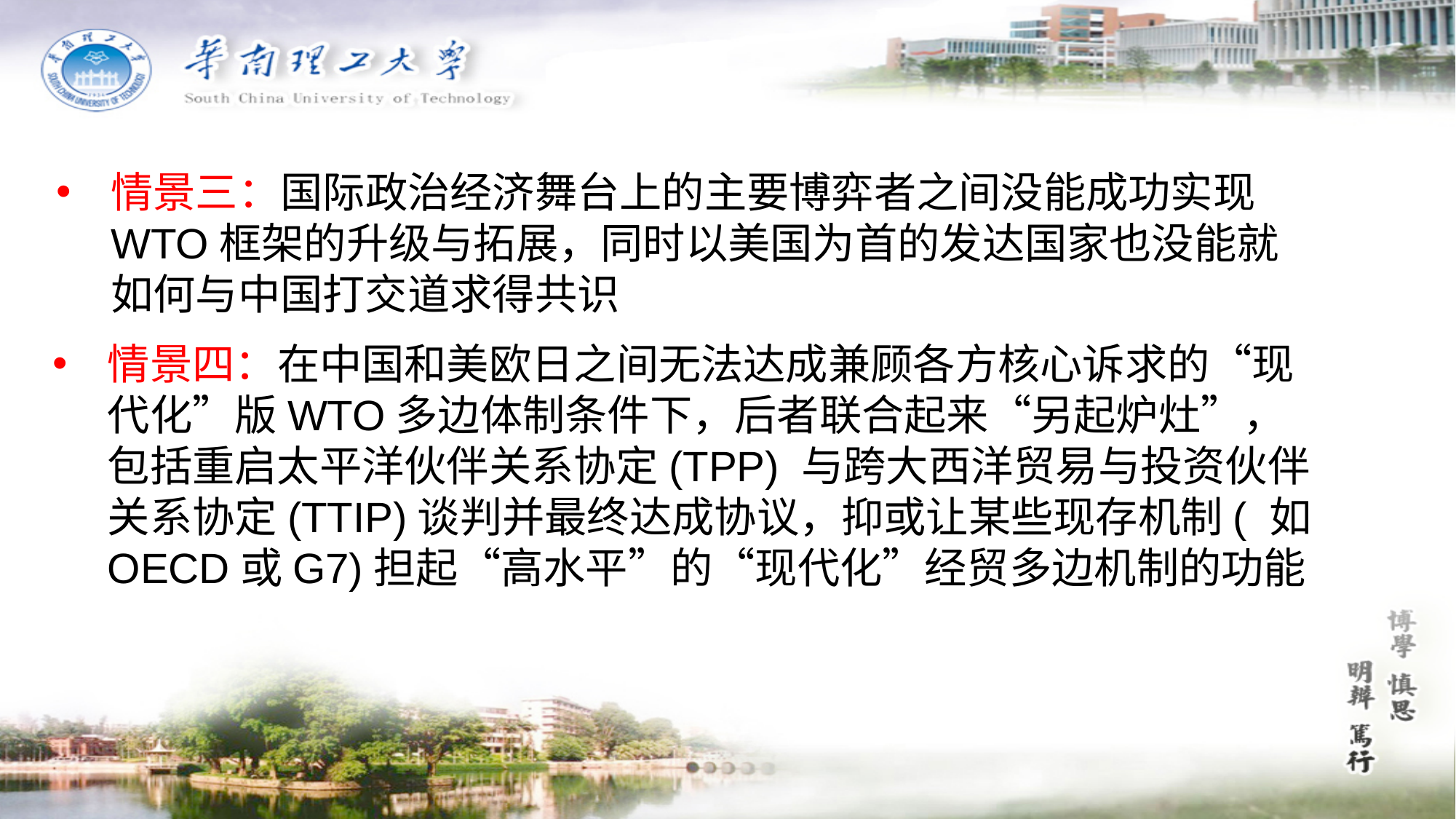

情景三：国际政治经济舞台上的主要博弈者之间没能成功实现WTO框架的升级与拓展，同时以美国为首的发达国家也没能就如何与中国打交道求得共识
情景四：在中国和美欧日之间无法达成兼顾各方核心诉求的“现代化”版WTO多边体制条件下，后者联合起来“另起炉灶”，  包括重启太平洋伙伴关系协定(TPP) 与跨大西洋贸易与投资伙伴关系协定(TTIP)谈判并最终达成协议，抑或让某些现存机制( 如OECD或G7)担起“高水平”的“现代化”经贸多边机制的功能